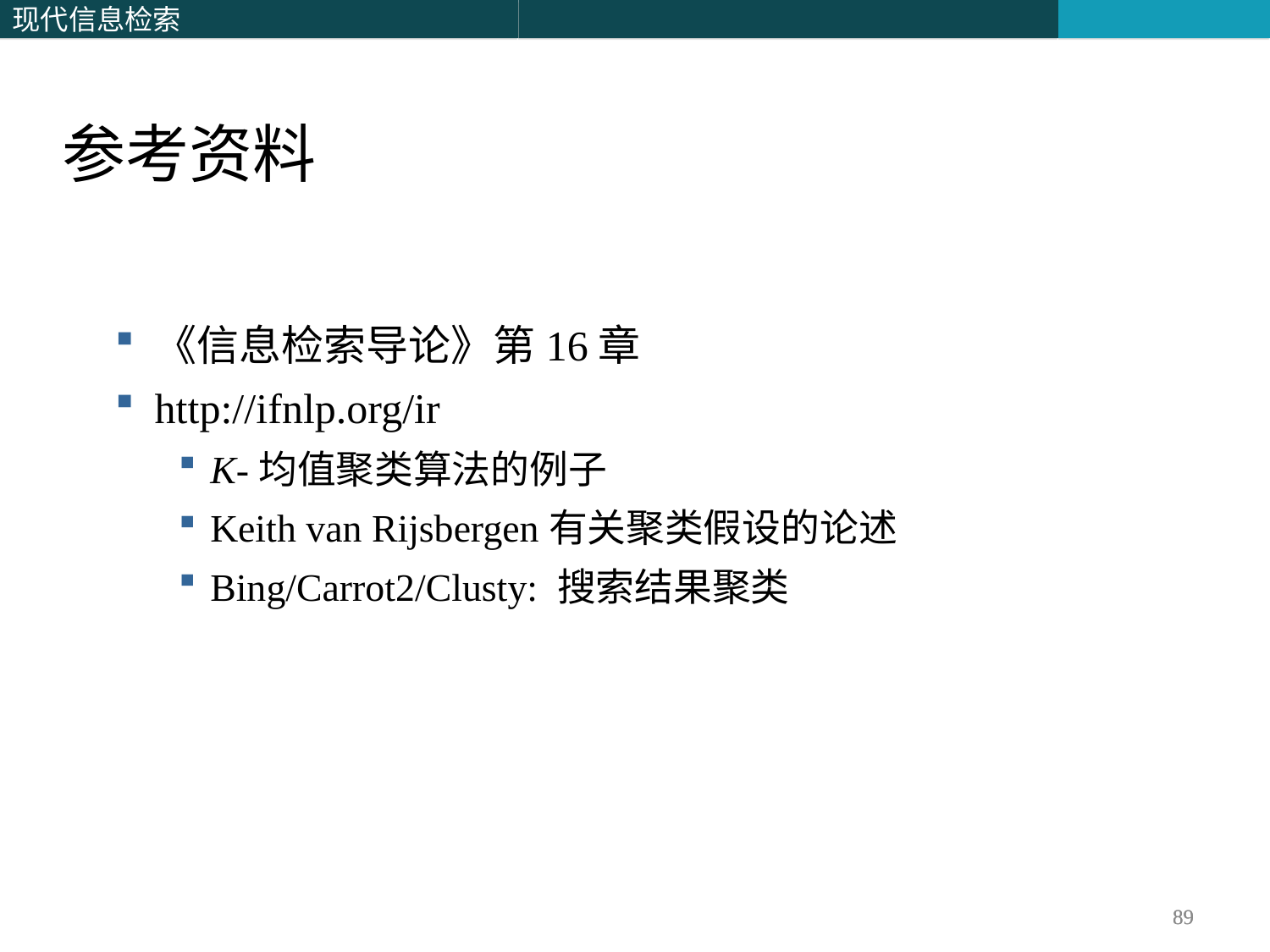

参考资料

《信息检索导论》第16章
http://ifnlp.org/ir
K-均值聚类算法的例子
Keith van Rijsbergen有关聚类假设的论述
Bing/Carrot2/Clusty: 搜索结果聚类
89
89